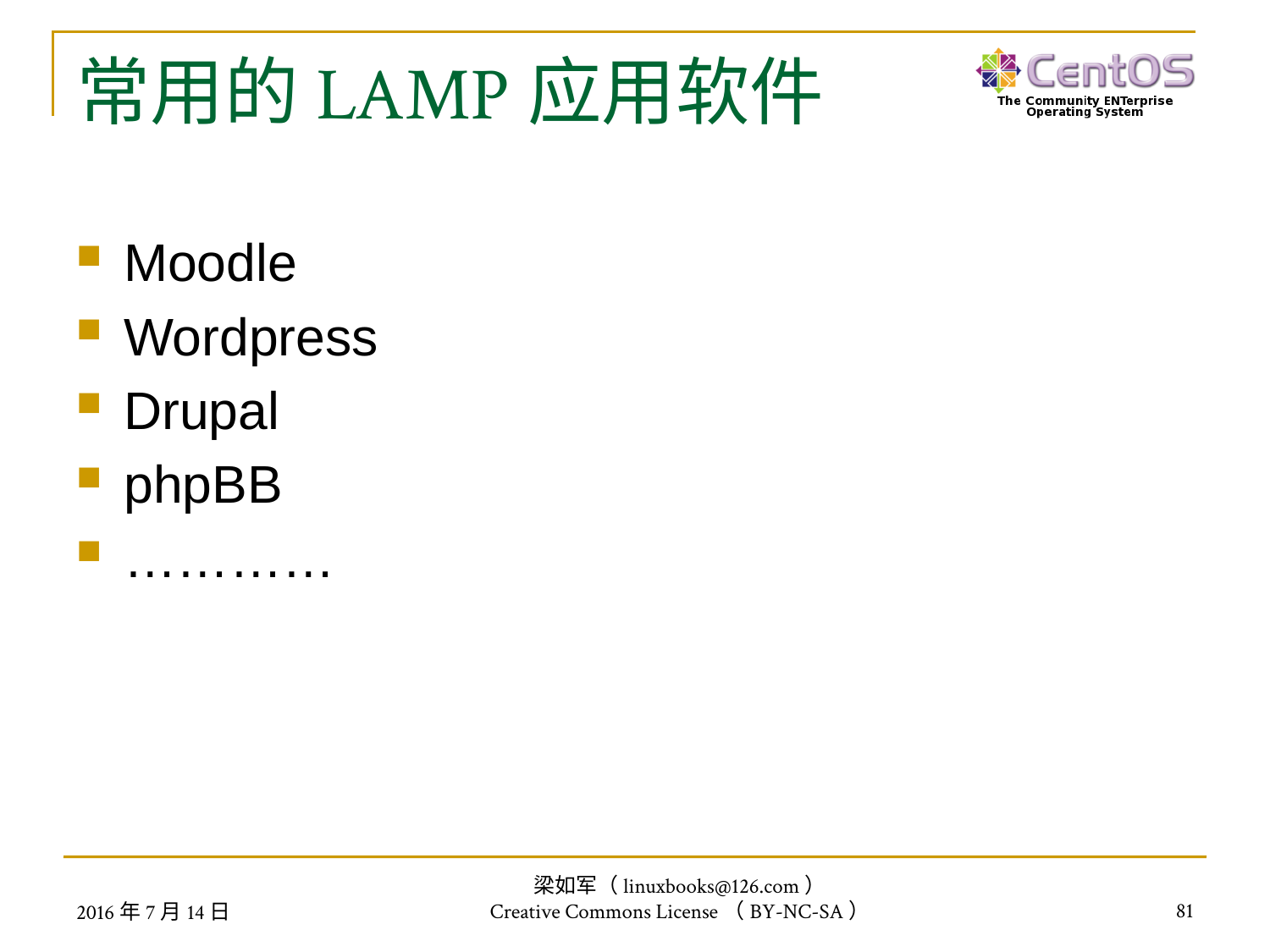

# 常用的LAMP应用软件
Moodle
Wordpress
Drupal
phpBB
…………
梁如军（linuxbooks@126.com）
Creative Commons License（BY-NC-SA）
2016年7月14日
81